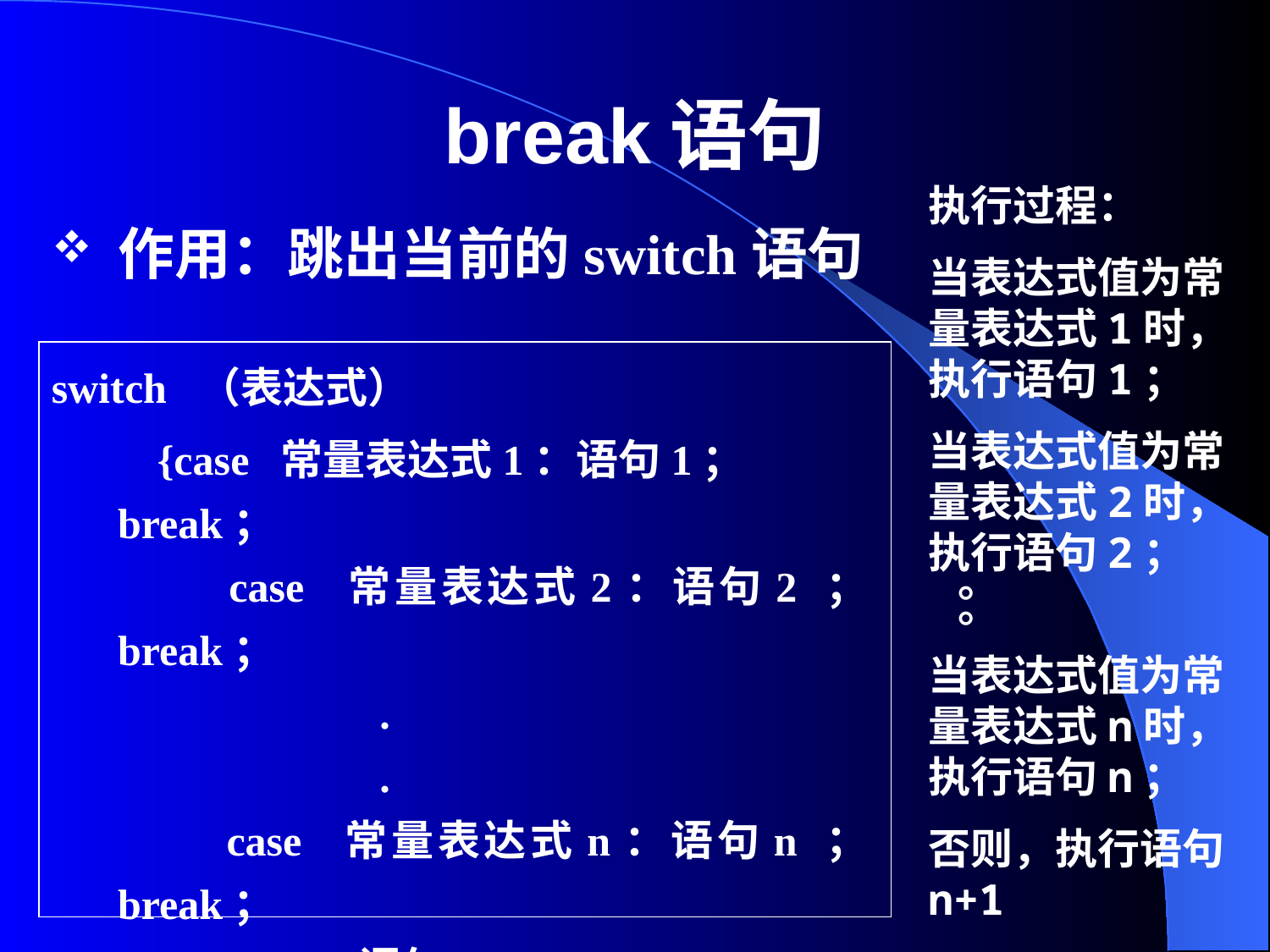

# break语句
执行过程：
当表达式值为常量表达式1时，执行语句1；
当表达式值为常量表达式2时，执行语句2；
  。
  。
当表达式值为常量表达式n时，执行语句n；
否则，执行语句n+1
作用：跳出当前的switch语句
switch  （表达式）
          {case  常量表达式1：语句1；break；
            case  常量表达式2：语句2 ；break；
                               .
                               .
            case  常量表达式n：语句n ；break；
            default：语句n+1
          }